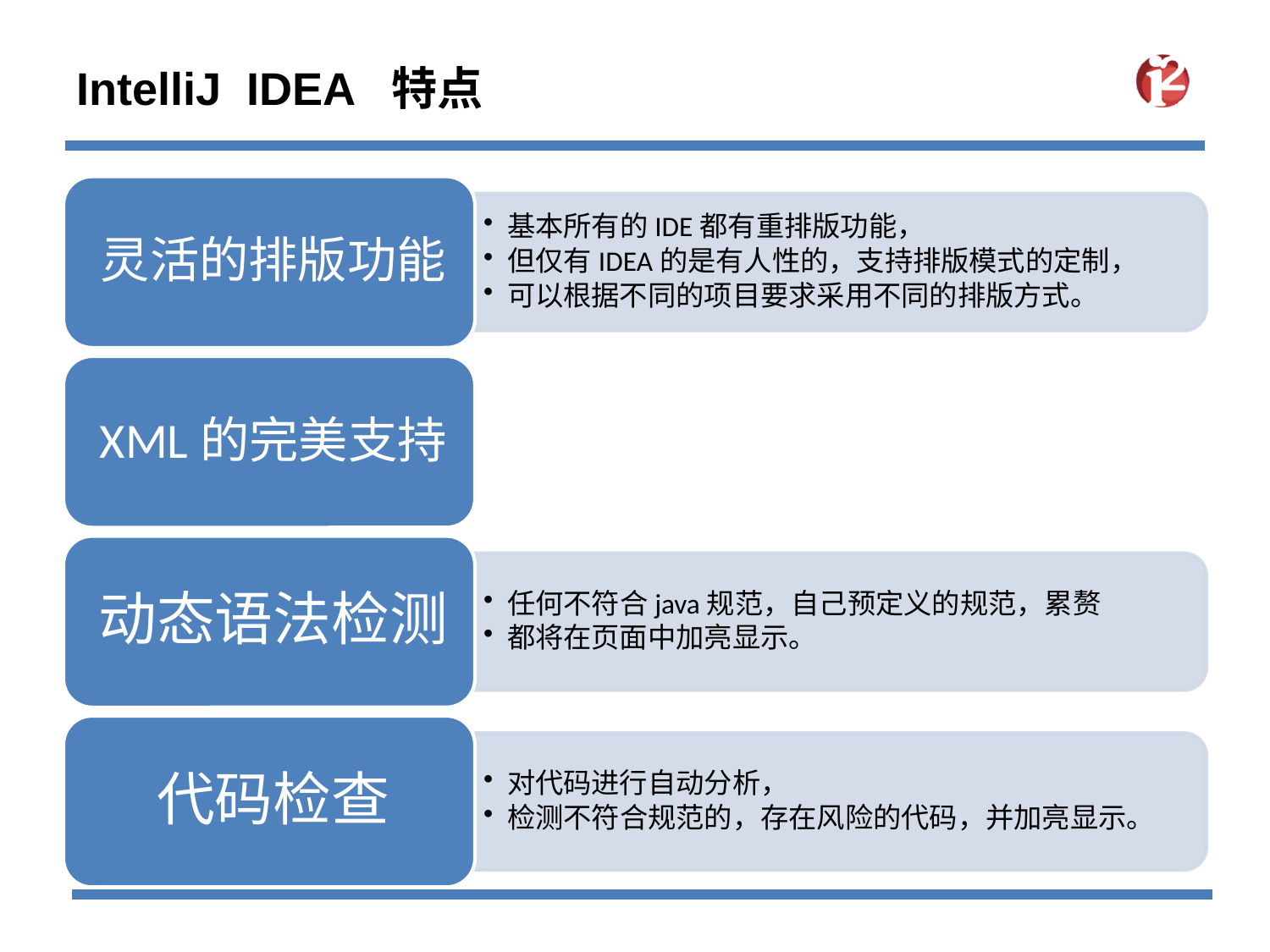

# IntelliJ  IDEA  特点
基本所有的IDE都有重排版功能，
但仅有IDEA的是有人性的，支持排版模式的定制，
可以根据不同的项目要求采用不同的排版方式。
灵活的排版功能
XML的完美支持
任何不符合java规范，自己预定义的规范，累赘
都将在页面中加亮显示。
动态语法检测
对代码进行自动分析，
检测不符合规范的，存在风险的代码，并加亮显示。
代码检查